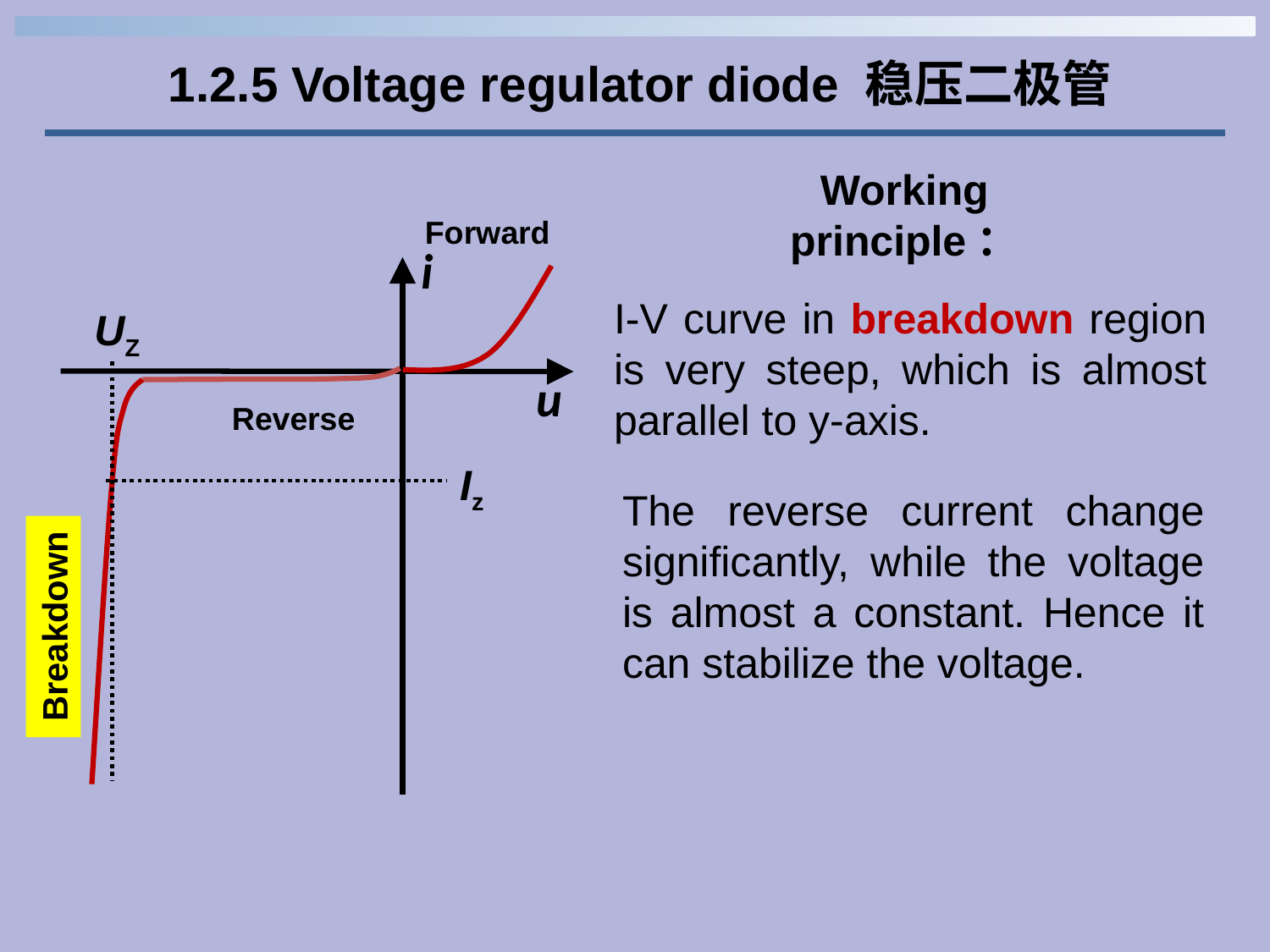

1.2.5 Voltage regulator diode 稳压二极管

Working principle：
Forward
i

u

Breakdown
UZ
Reverse
I-V curve in breakdown region is very steep, which is almost parallel to y-axis.
Iz
The reverse current change significantly, while the voltage is almost a constant. Hence it can stabilize the voltage.